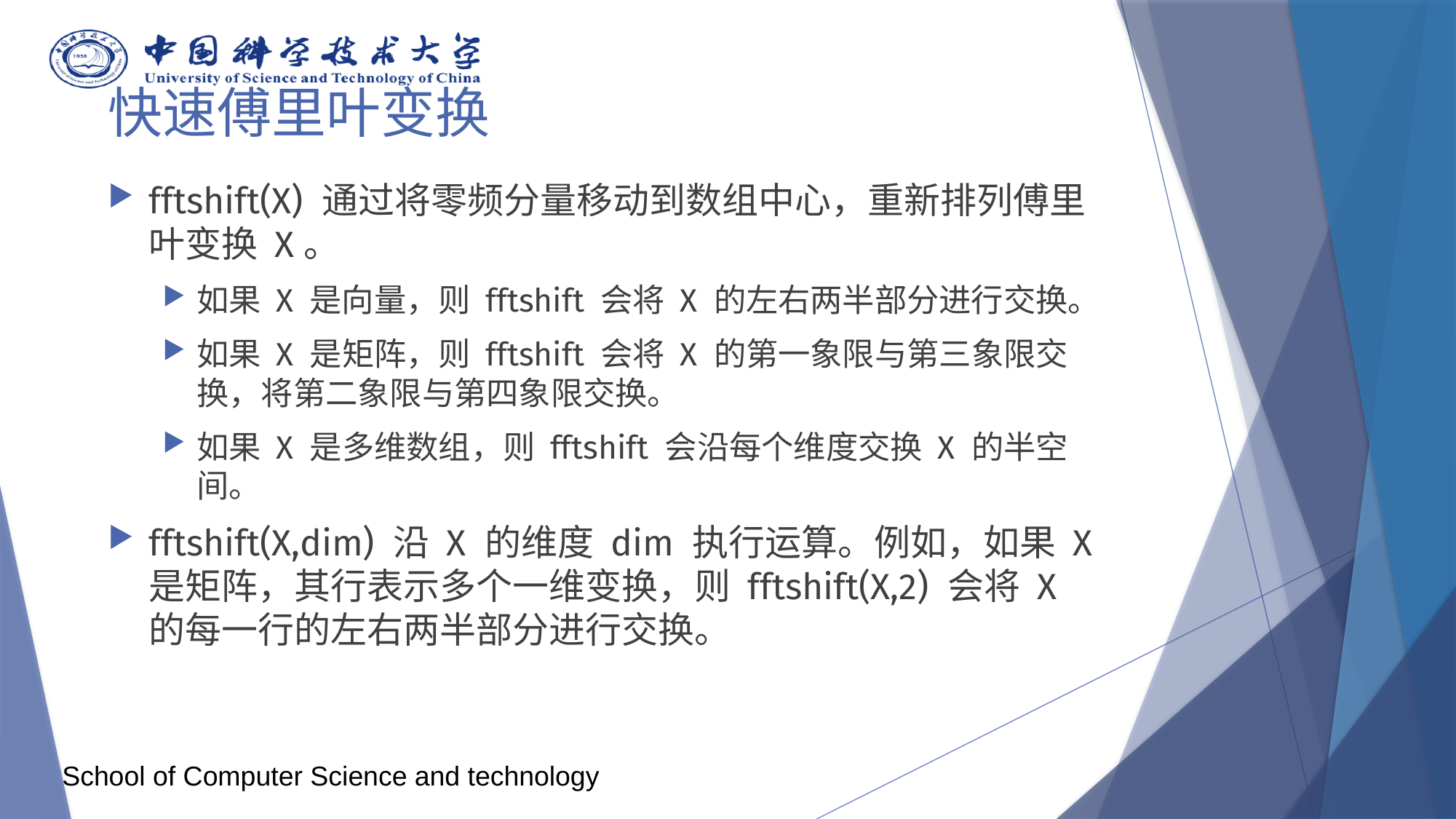

# 快速傅里叶变换
fftshift(X) 通过将零频分量移动到数组中心，重新排列傅里叶变换 X。
如果 X 是向量，则 fftshift 会将 X 的左右两半部分进行交换。
如果 X 是矩阵，则 fftshift 会将 X 的第一象限与第三象限交换，将第二象限与第四象限交换。
如果 X 是多维数组，则 fftshift 会沿每个维度交换 X 的半空间。
fftshift(X,dim) 沿 X 的维度 dim 执行运算。例如，如果 X 是矩阵，其行表示多个一维变换，则 fftshift(X,2) 会将 X 的每一行的左右两半部分进行交换。